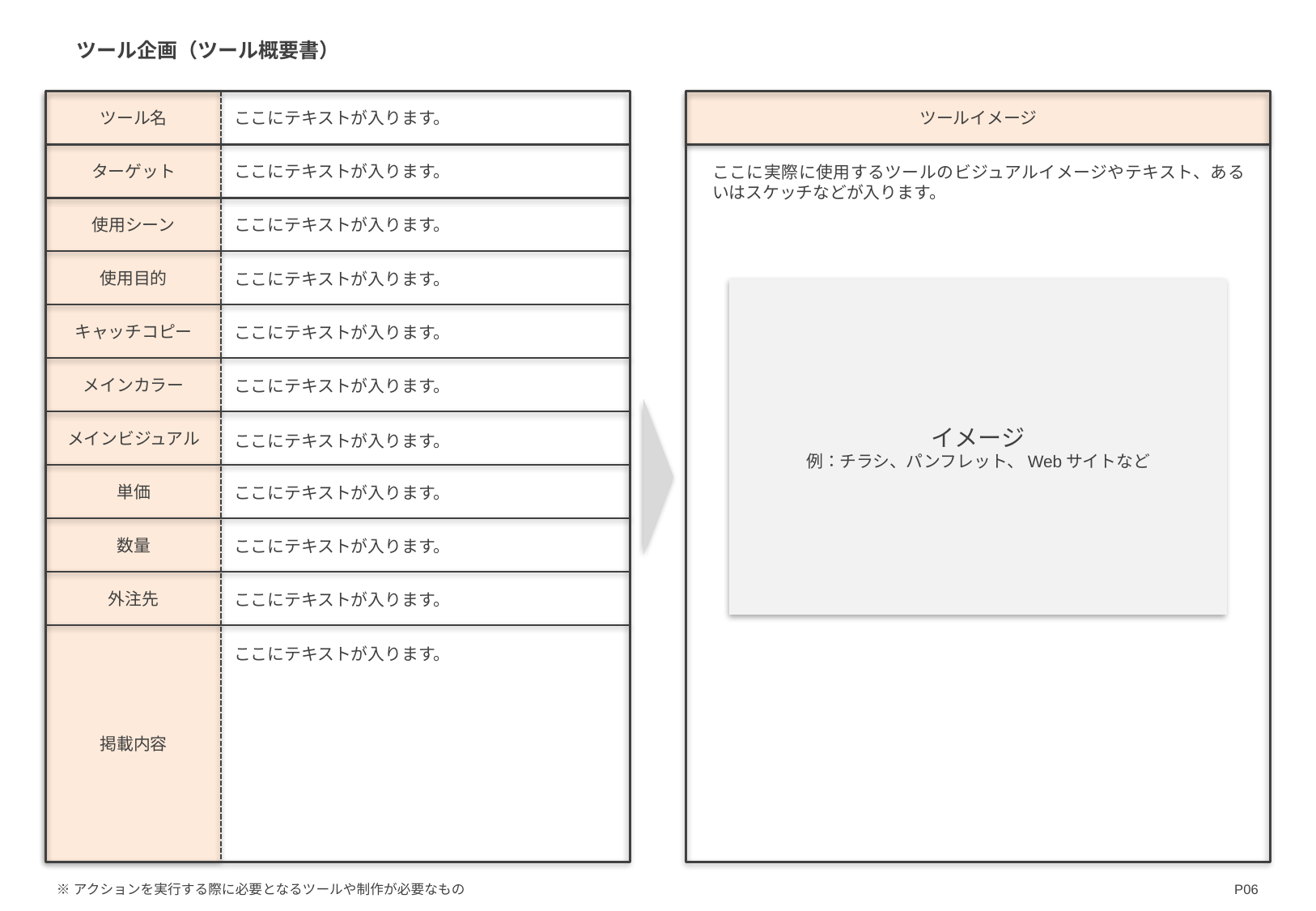

ツール企画（ツール概要書）

ツールイメージ
ここにテキストが入ります。
ツール名
ターゲット
ここにテキストが入ります。
ここに実際に使用するツールのビジュアルイメージやテキスト、あるいはスケッチなどが入ります。
使用シーン
ここにテキストが入ります。
使用目的
ここにテキストが入ります。
イメージ
例：チラシ、パンフレット、Webサイトなど
キャッチコピー
ここにテキストが入ります。
メインカラー
ここにテキストが入ります。
メインビジュアル
ここにテキストが入ります。

単価
ここにテキストが入ります。
数量
ここにテキストが入ります。
外注先
ここにテキストが入ります。
ここにテキストが入ります。
掲載内容
※アクションを実行する際に必要となるツールや制作が必要なもの
P06